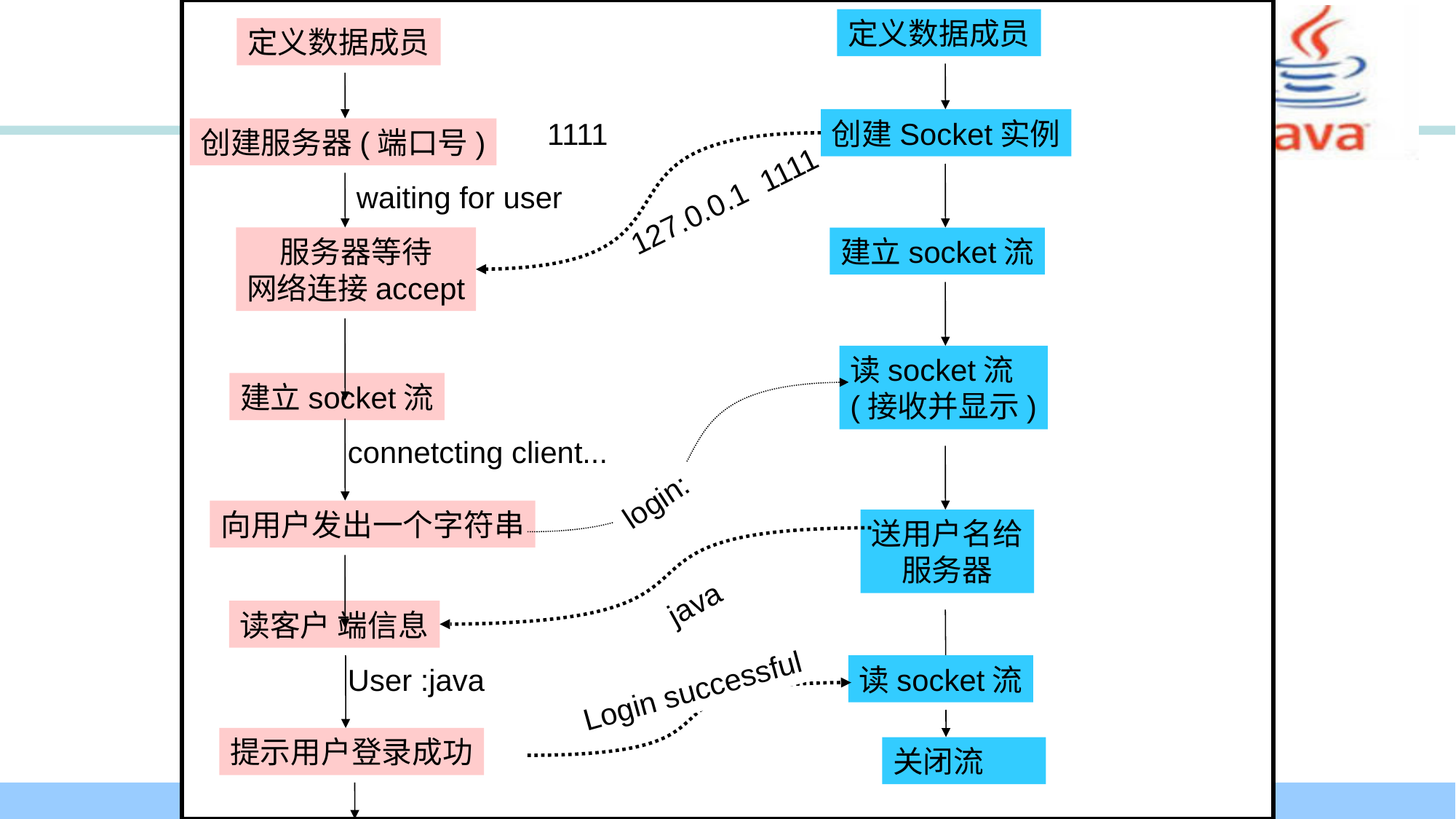

. 8.5 Socket

定义数据成员
定义数据成员
#

1111
创建Socket实例
创建服务器(端口号)

waiting for user
127.0.0.1  1111
服务器等待
网络连接accept
建立socket流

读socket流
(接收并显示)
建立socket流

connetcting client...

login:
向用户发出一个字符串
送用户名给
服务器

java
读客户 端信息

User :java

读socket流
Login successful

提示用户登录成功
关闭流